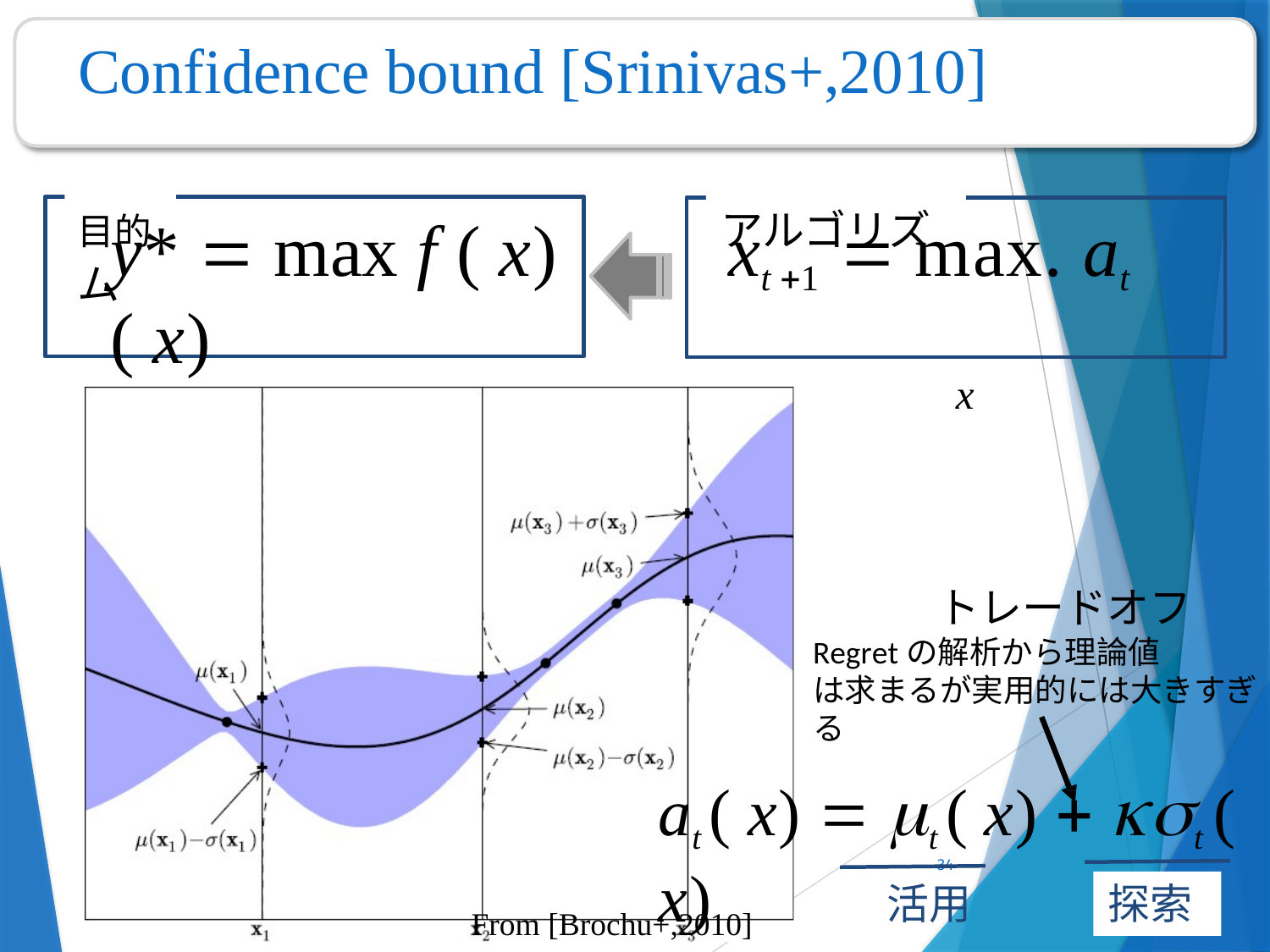

# Confidence bound [Srinivas+,2010]

目的	アルゴリズム
y* = max f ( x)	xt +1	= max. at ( x)
x	x

トレードオフ
Regretの解析から理論値
は求まるが実用的には大きすぎる

at ( x) = μt ( x) + κσt ( x)
34

活用	探索
25
From [Brochu+,2010]